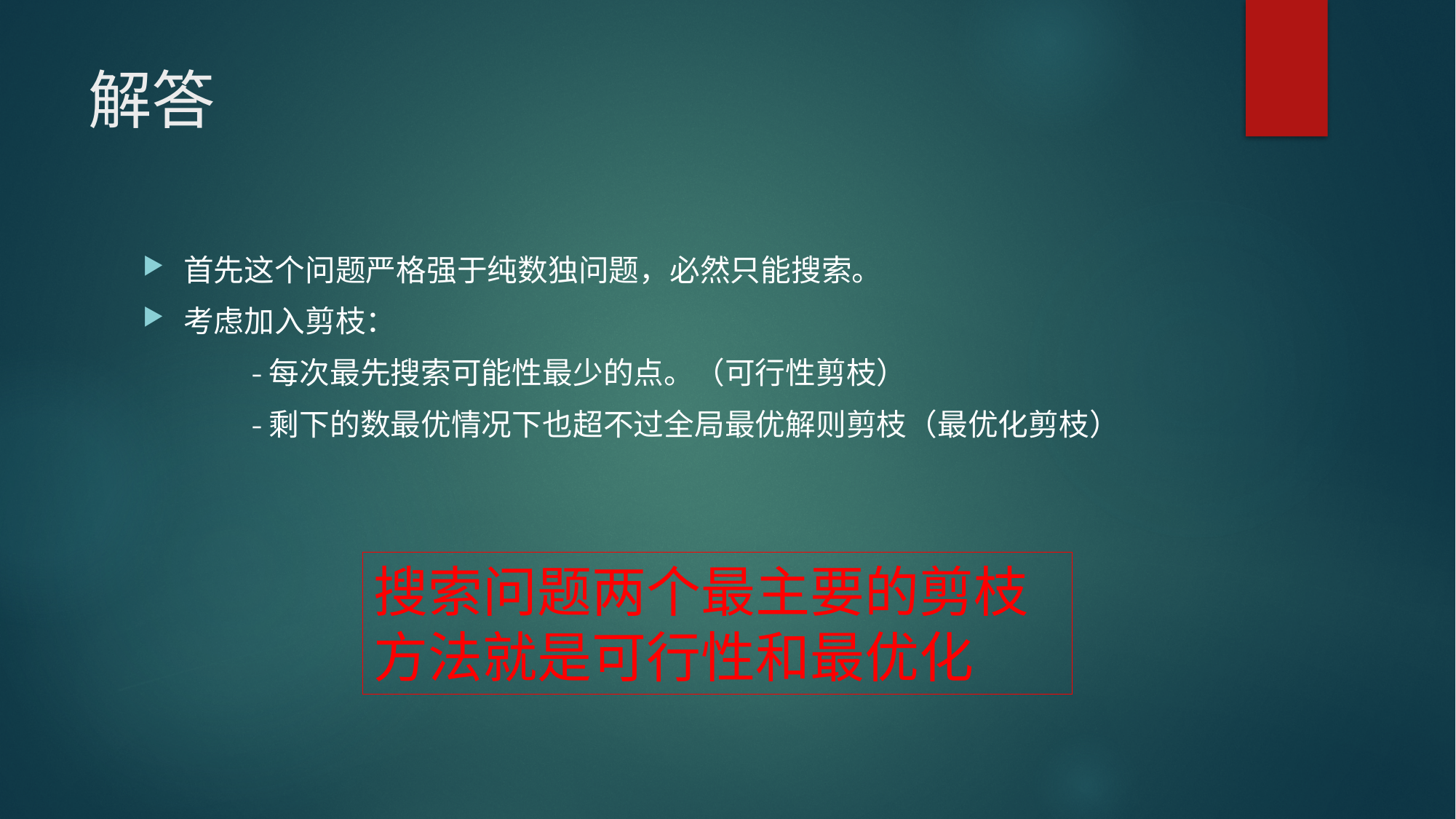

# 解答
首先这个问题严格强于纯数独问题，必然只能搜索。
考虑加入剪枝：
	-每次最先搜索可能性最少的点。（可行性剪枝）
	-剩下的数最优情况下也超不过全局最优解则剪枝（最优化剪枝）
搜索问题两个最主要的剪枝方法就是可行性和最优化